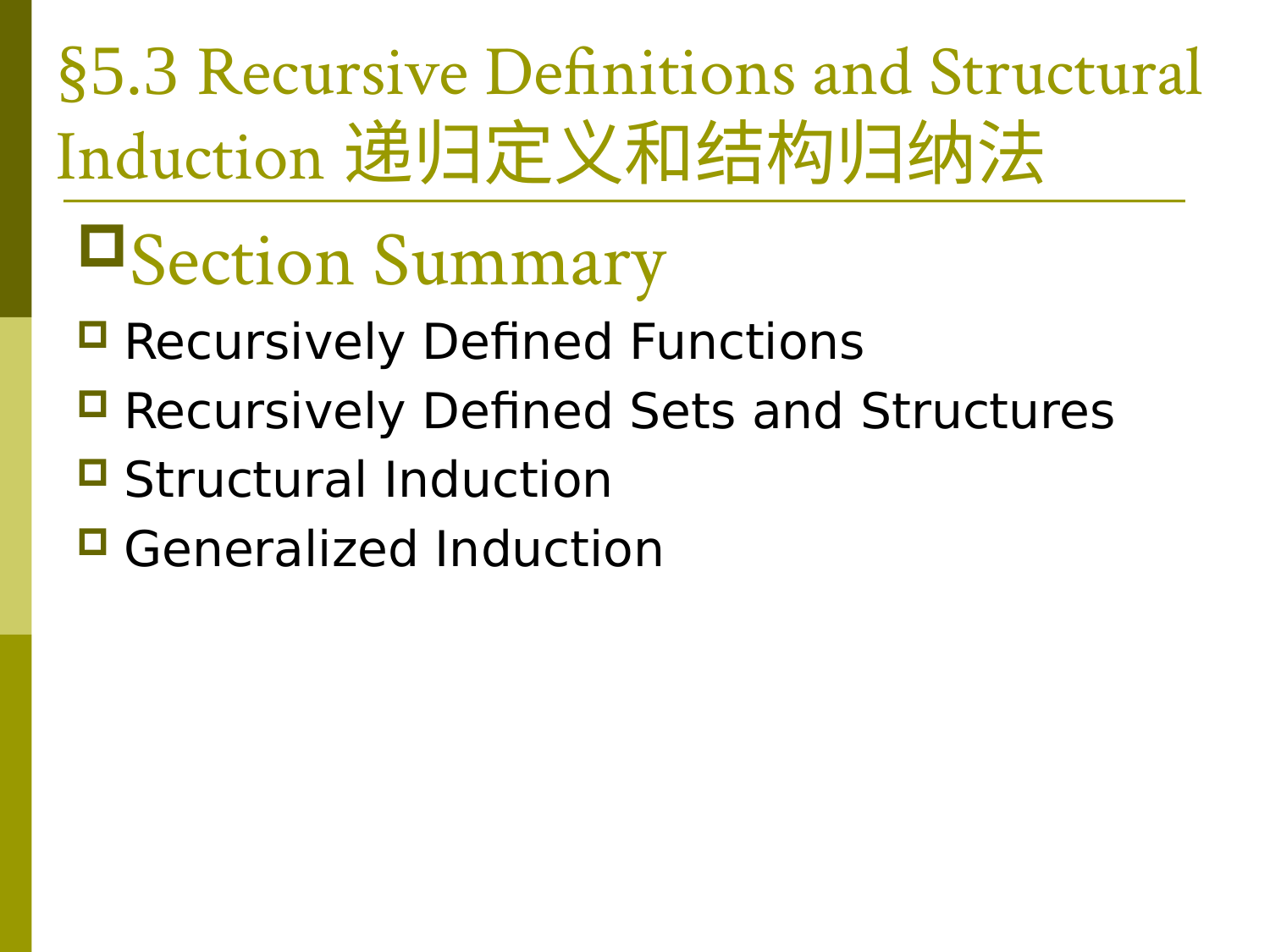

# §5.3 Recursive Definitions and Structural Induction递归定义和结构归纳法
Section Summary
Recursively Defined Functions
Recursively Defined Sets and Structures
Structural Induction
Generalized Induction